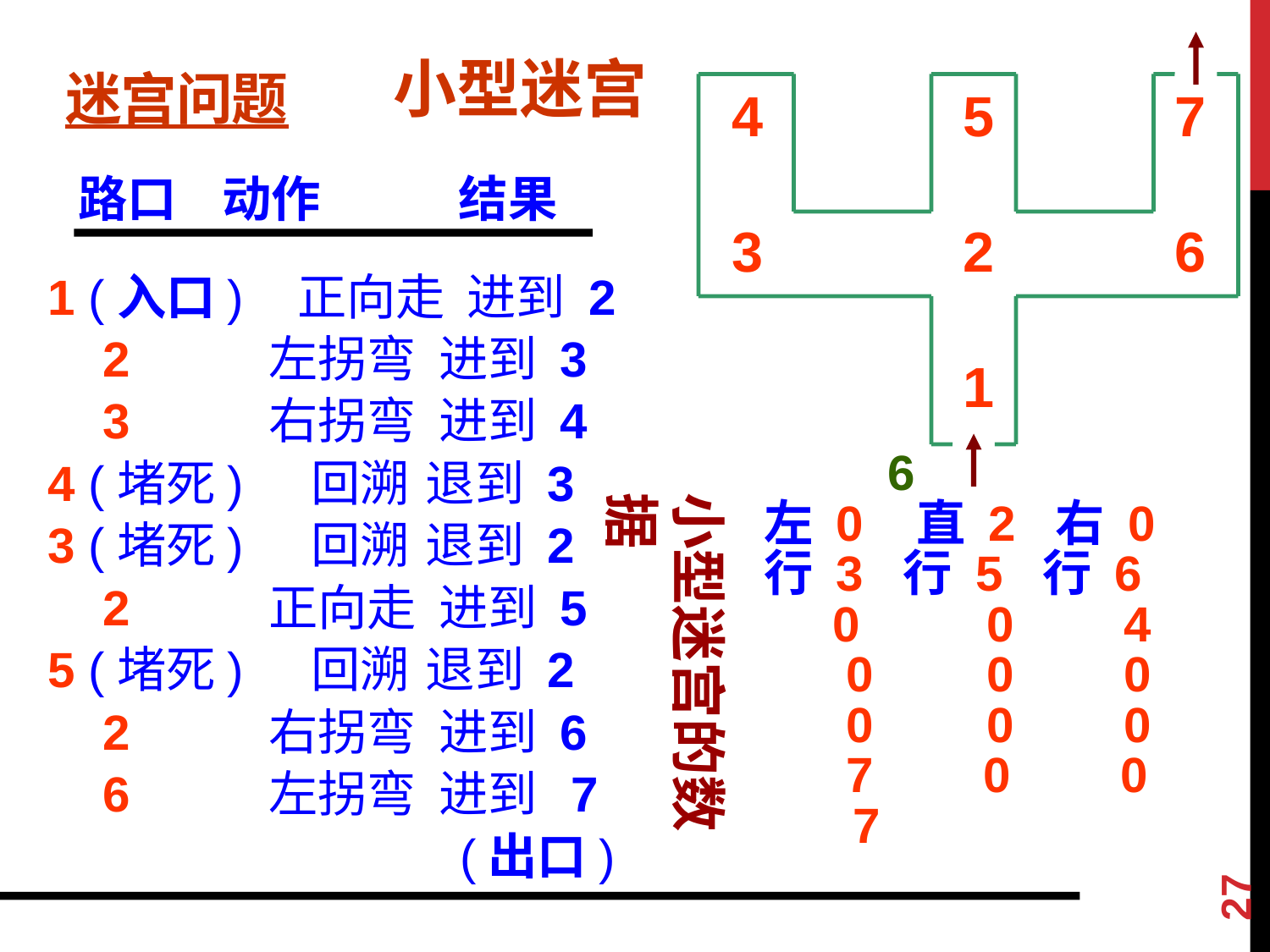

小型迷宫
# 迷宫问题

4

3

5

2

1

7

6

      路口    动作	    结果

 1 (入口)   正向走  进到 2
     2	       左拐弯  进到 3
     3	       右拐弯  进到 4
 4 (堵死)    回溯	 退到 3
 3 (堵死)    回溯	 退到 2
     2	       正向走  进到 5
 5 (堵死)    回溯	 退到 2
     2	       右拐弯  进到 6
     6	       左拐弯  进到  7
                               (出口)

         6
左 0	 直 2  右 0
行 3  行 5  行 6
     0	       0        4
      0	       0        0
      0	       0        0
      7        0        0
   7

小型迷宫的数据
27